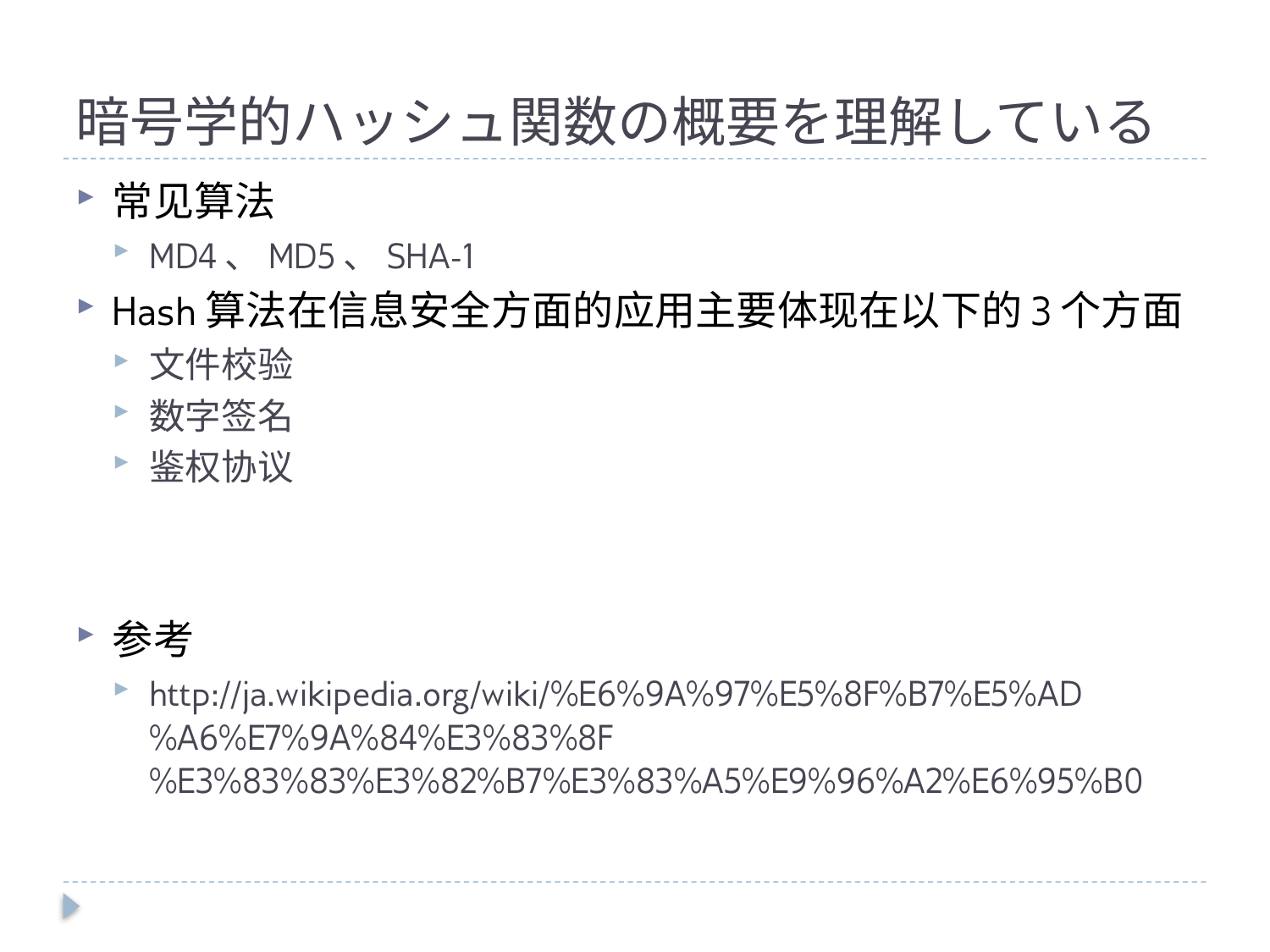

# 暗号学的ハッシュ関数の概要を理解している
常见算法
MD4、MD5、SHA-1
Hash算法在信息安全方面的应用主要体现在以下的3个方面
文件校验
数字签名
鉴权协议

参考
http://ja.wikipedia.org/wiki/%E6%9A%97%E5%8F%B7%E5%AD%A6%E7%9A%84%E3%83%8F%E3%83%83%E3%82%B7%E3%83%A5%E9%96%A2%E6%95%B0